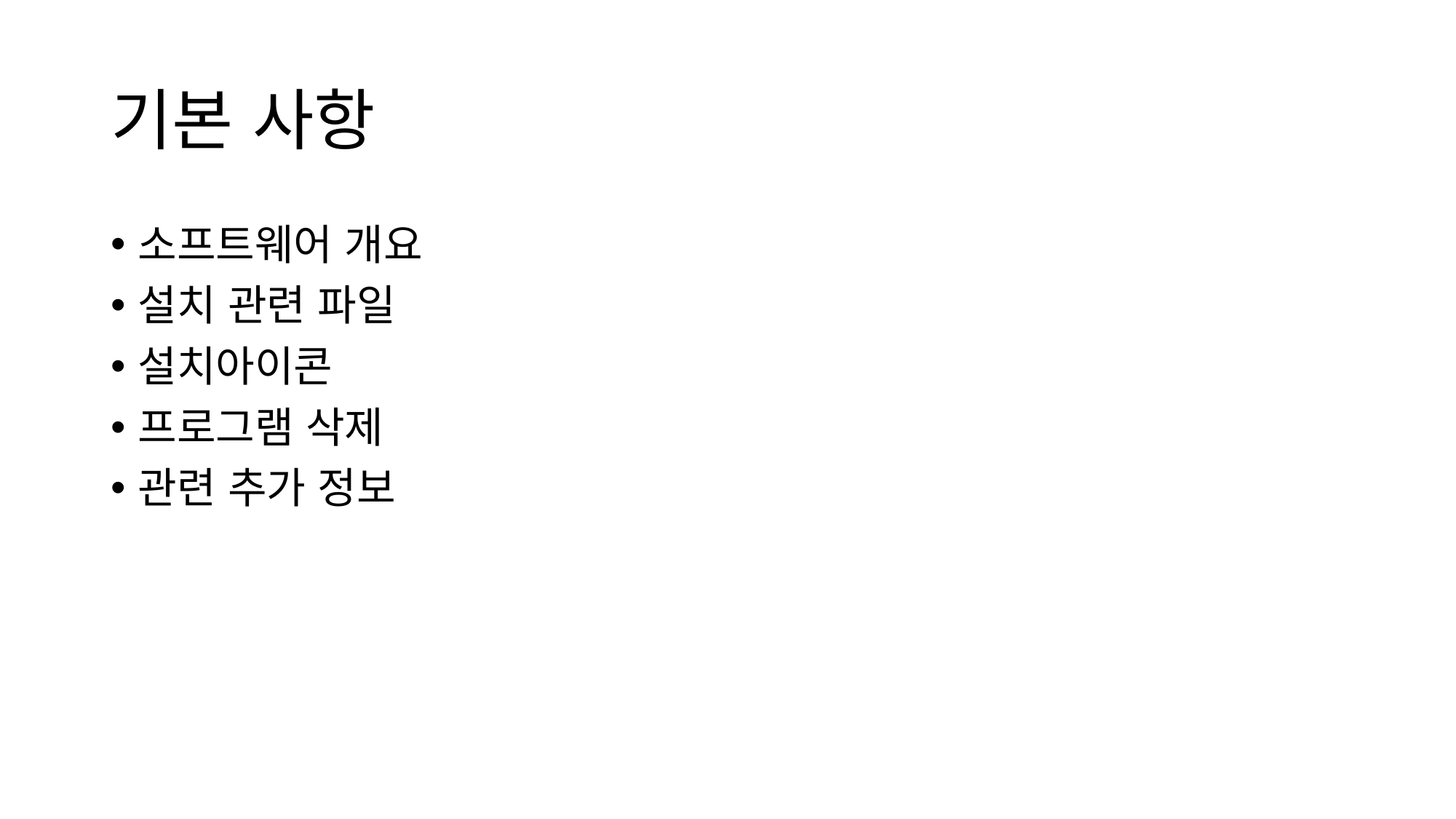

# 기본 사항
소프트웨어 개요
설치 관련 파일
설치아이콘
프로그램 삭제
관련 추가 정보